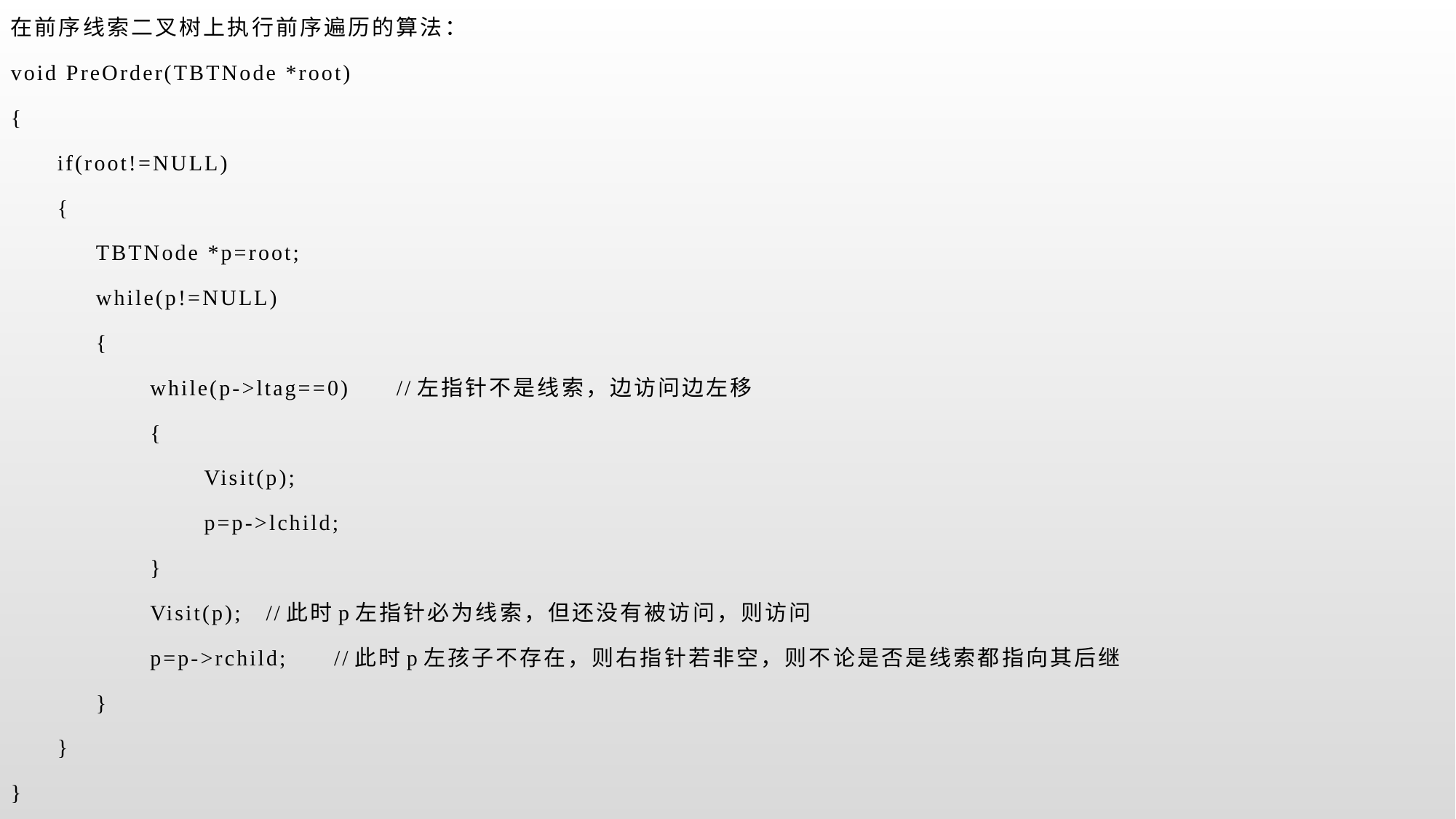

在前序线索二叉树上执行前序遍历的算法：
void PreOrder(TBTNode *root)
{
      if(root!=NULL)
      {
           TBTNode *p=root;
           while(p!=NULL)
           {
                  while(p->ltag==0)      //左指针不是线索，边访问边左移
                  {
                         Visit(p);
                         p=p->lchild;
                  }
                  Visit(p);   //此时p左指针必为线索，但还没有被访问，则访问
                  p=p->rchild;      //此时p左孩子不存在，则右指针若非空，则不论是否是线索都指向其后继
           }
      }
}